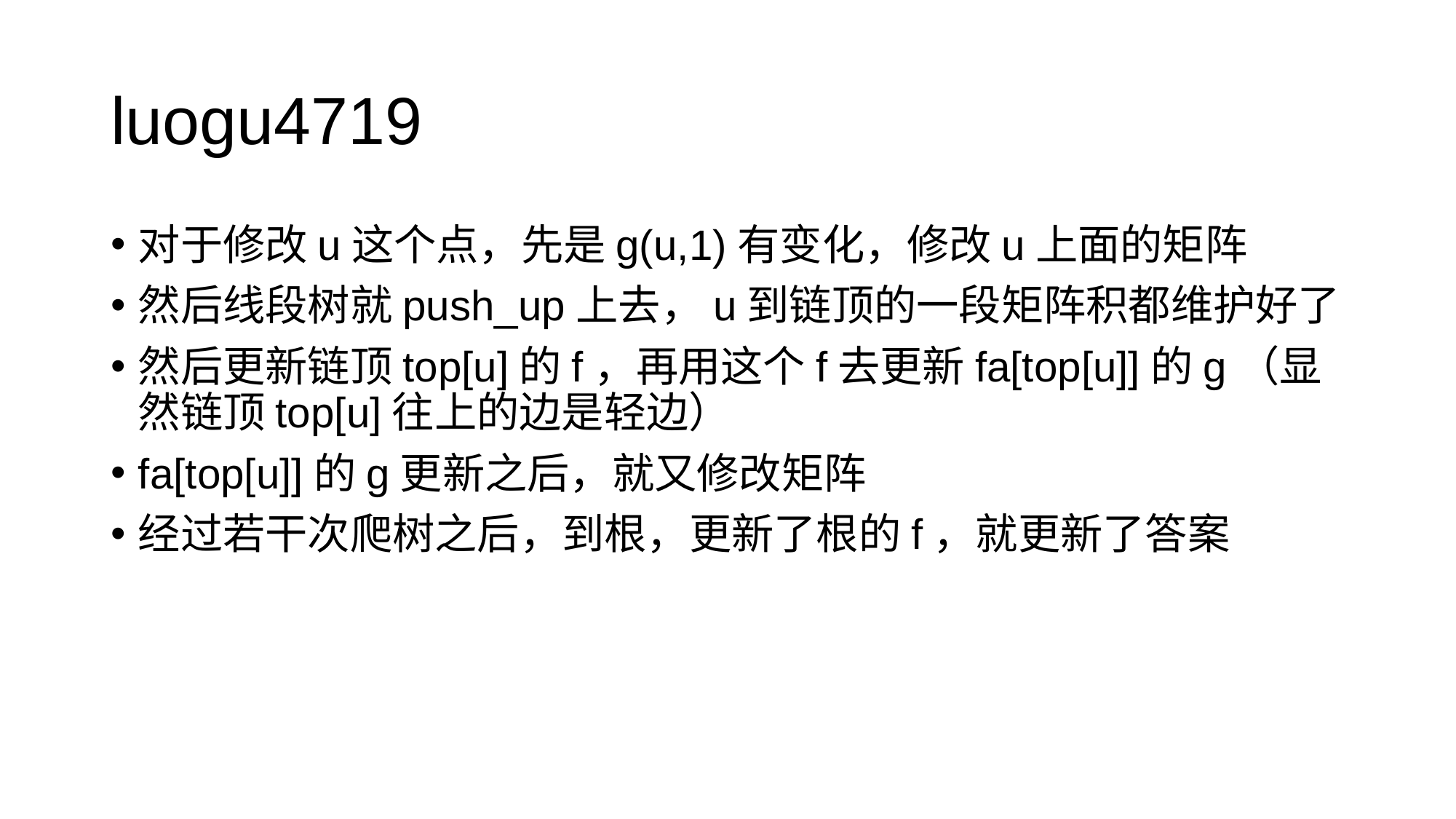

# luogu4719
对于修改u这个点，先是g(u,1)有变化，修改u上面的矩阵
然后线段树就push_up上去，u到链顶的一段矩阵积都维护好了
然后更新链顶top[u]的f，再用这个f去更新fa[top[u]]的g（显然链顶top[u]往上的边是轻边）
fa[top[u]]的g更新之后，就又修改矩阵
经过若干次爬树之后，到根，更新了根的f，就更新了答案